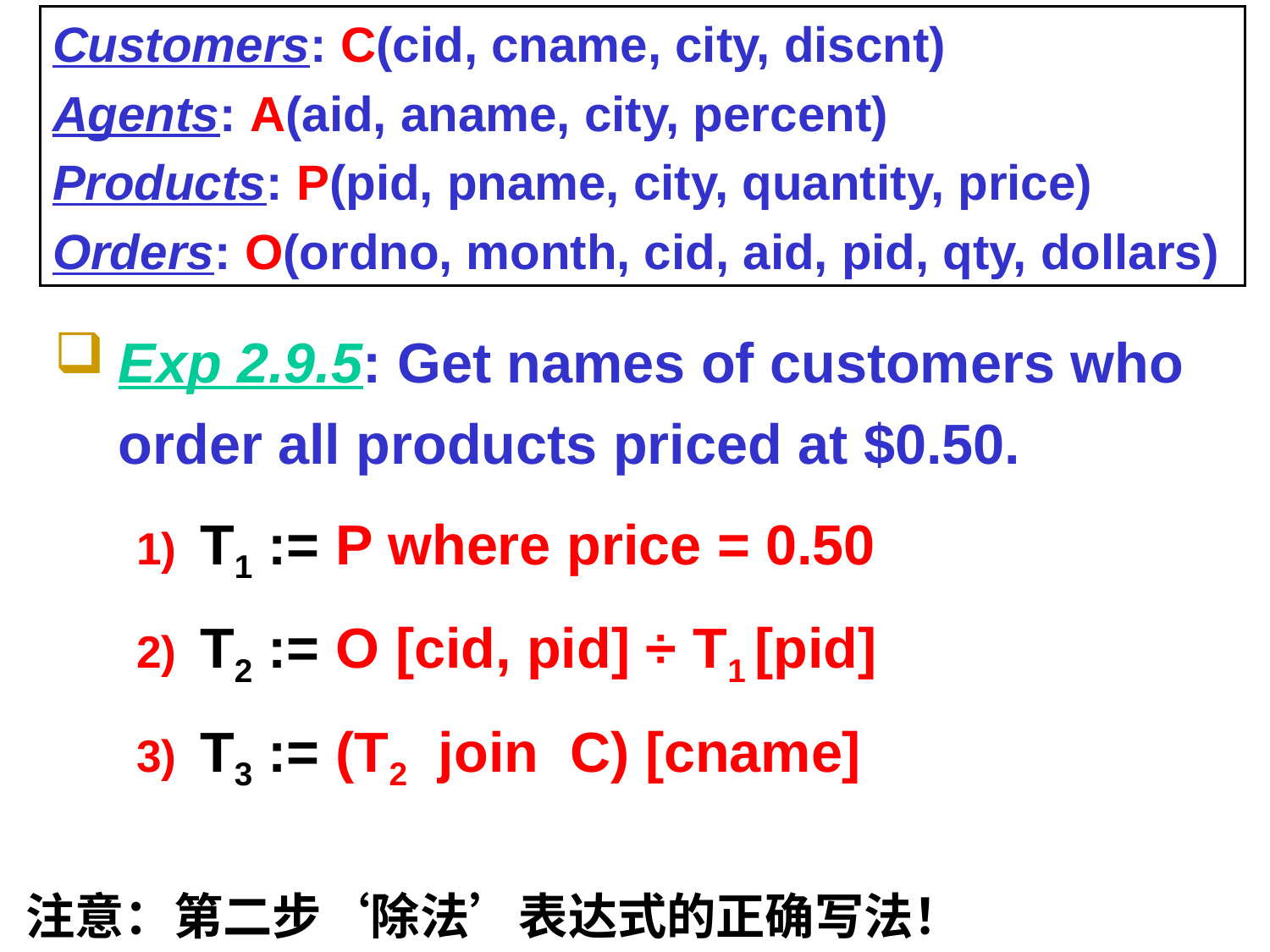

Customers: C(cid, cname, city, discnt)
Agents: A(aid, aname, city, percent)
Products: P(pid, pname, city, quantity, price)
Orders: O(ordno, month, cid, aid, pid, qty, dollars)
# Exp 2.9.5: Get names of customers who order all products priced at $0.50.
T1 := P where price = 0.50
T2 := O [cid, pid] ÷ T1 [pid]
T3 := (T2  join  C) [cname]
注意：第二步‘除法’表达式的正确写法！

Database Principles & Programming
172